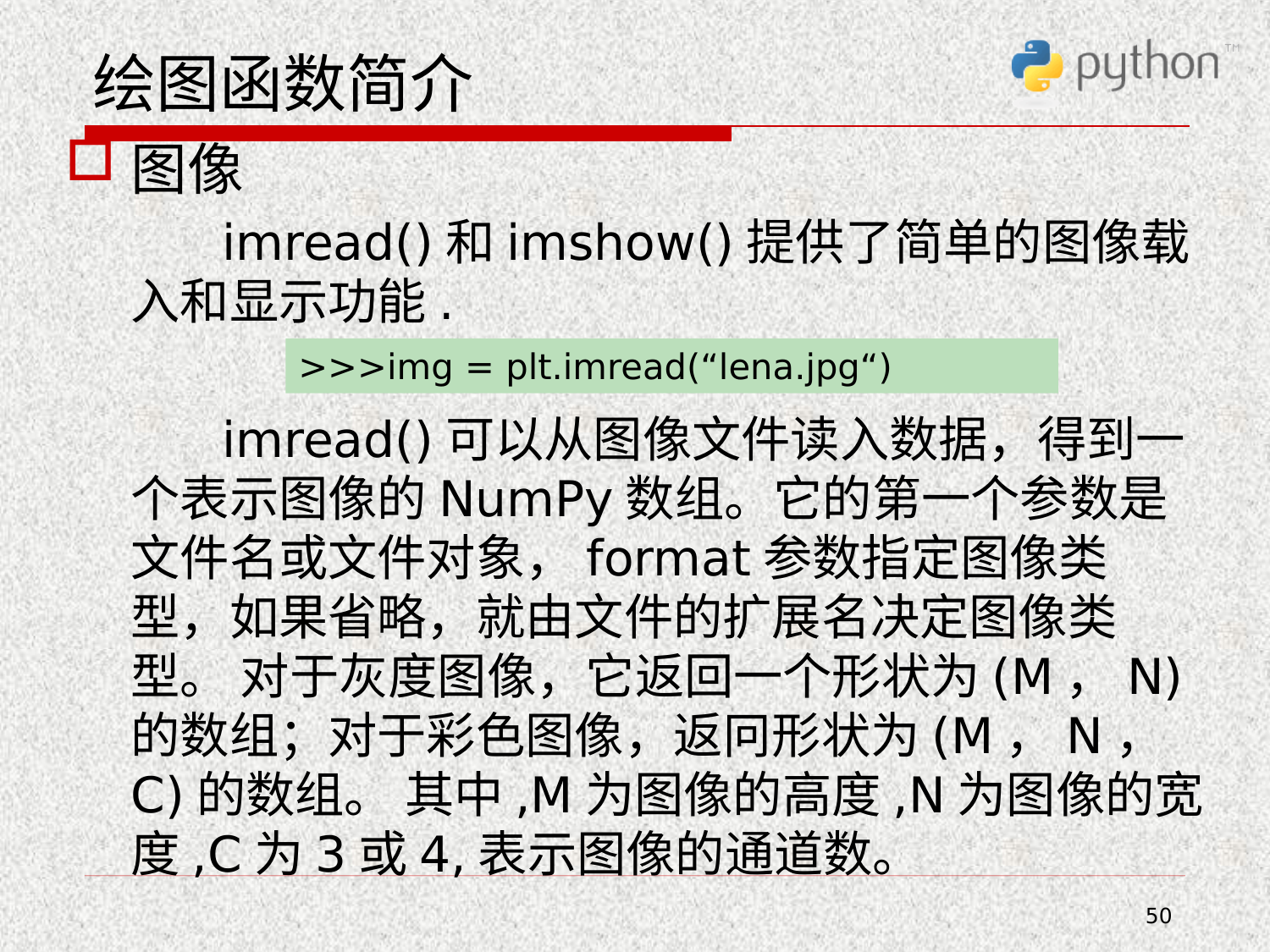

# 绘图函数简介
图像
          imread()和imshow()提供了简单的图像载入和显示功能.

          imread()可以从图像文件读入数据，得到一个表示图像的NumPy数组。它的第一个参数是文件名或文件对象，format参数指定图像类型，如果省略，就由文件的扩展名决定图像类型。 对于灰度图像，它返回一个形状为(M，N)的数组；对于彩色图像，返冋形状为(M，N，C)的数组。 其中,M为图像的高度,N为图像的宽度,C为3或4,表示图像的通道数。
>>>img = plt.imread(“lena.jpg“)
50